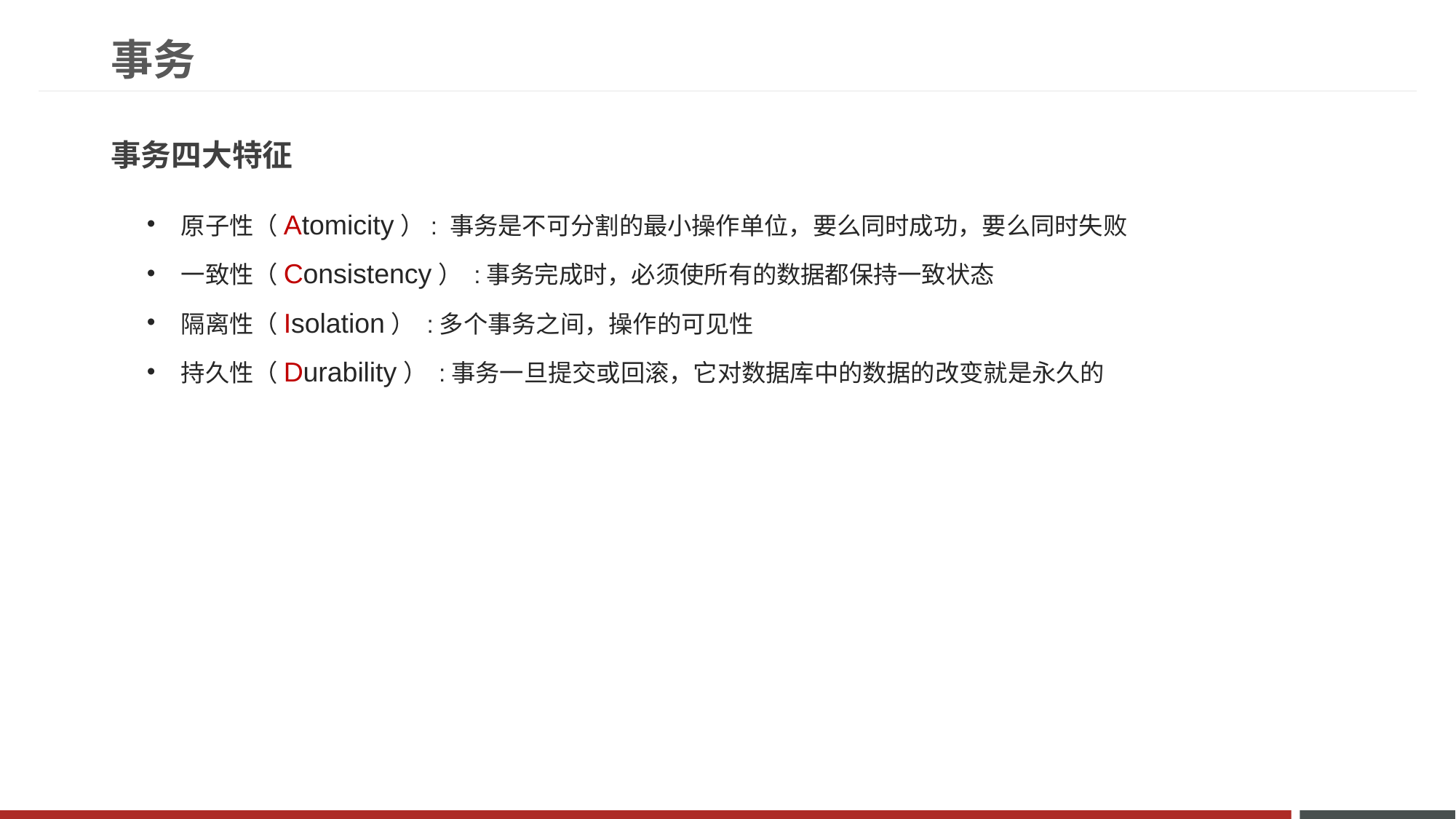

事务
事务四大特征
原子性（Atomicity）: 事务是不可分割的最小操作单位，要么同时成功，要么同时失败
一致性（Consistency） :事务完成时，必须使所有的数据都保持一致状态
隔离性（Isolation） :多个事务之间，操作的可见性
持久性（Durability） :事务一旦提交或回滚，它对数据库中的数据的改变就是永久的